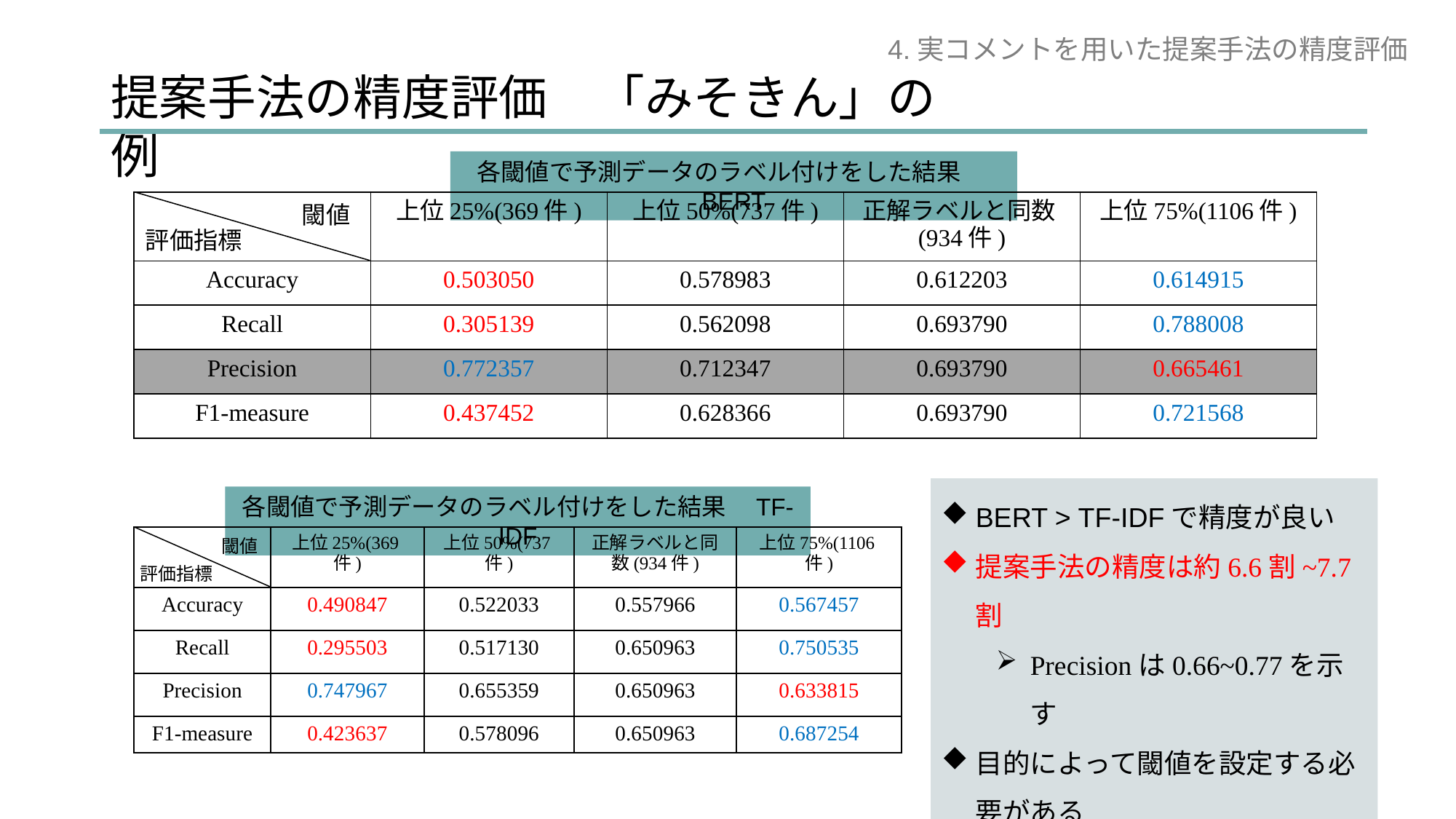

4.実コメントを用いた提案手法の精度評価
提案手法の精度評価　「みそきん」の例
各閾値で予測データのラベル付けをした結果　BERT
|  | 上位25%(369件) | 上位50%(737件) | 正解ラベルと同数(934件) | 上位75%(1106件) |
| --- | --- | --- | --- | --- |
| Accuracy | 0.503050 | 0.578983 | 0.612203 | 0.614915 |
| Recall | 0.305139 | 0.562098 | 0.693790 | 0.788008 |
| Precision | 0.772357 | 0.712347 | 0.693790 | 0.665461 |
| F1-measure | 0.437452 | 0.628366 | 0.693790 | 0.721568 |
閾値
評価指標
BERT > TF-IDFで精度が良い
提案手法の精度は約6.6割~7.7割
Precisionは0.66~0.77を示す
目的によって閾値を設定する必要がある
各閾値で予測データのラベル付けをした結果　TF-IDF
|  | 上位25%(369件) | 上位50%(737件) | 正解ラベルと同数(934件) | 上位75%(1106件) |
| --- | --- | --- | --- | --- |
| Accuracy | 0.490847 | 0.522033 | 0.557966 | 0.567457 |
| Recall | 0.295503 | 0.517130 | 0.650963 | 0.750535 |
| Precision | 0.747967 | 0.655359 | 0.650963 | 0.633815 |
| F1-measure | 0.423637 | 0.578096 | 0.650963 | 0.687254 |
閾値
評価指標
16